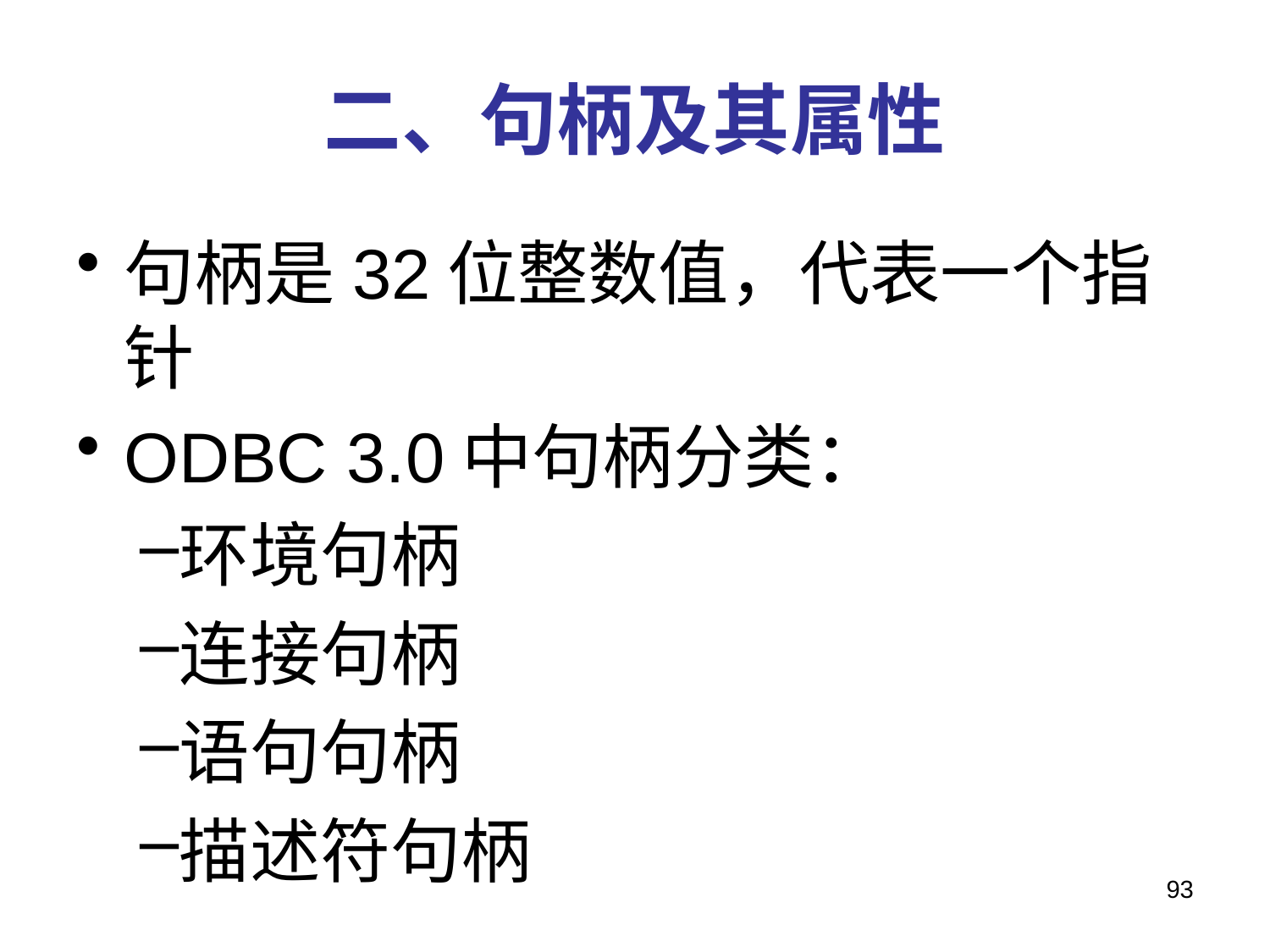

# 二、句柄及其属性
句柄是32位整数值，代表一个指针
ODBC 3.0中句柄分类：
环境句柄
连接句柄
语句句柄
描述符句柄

93